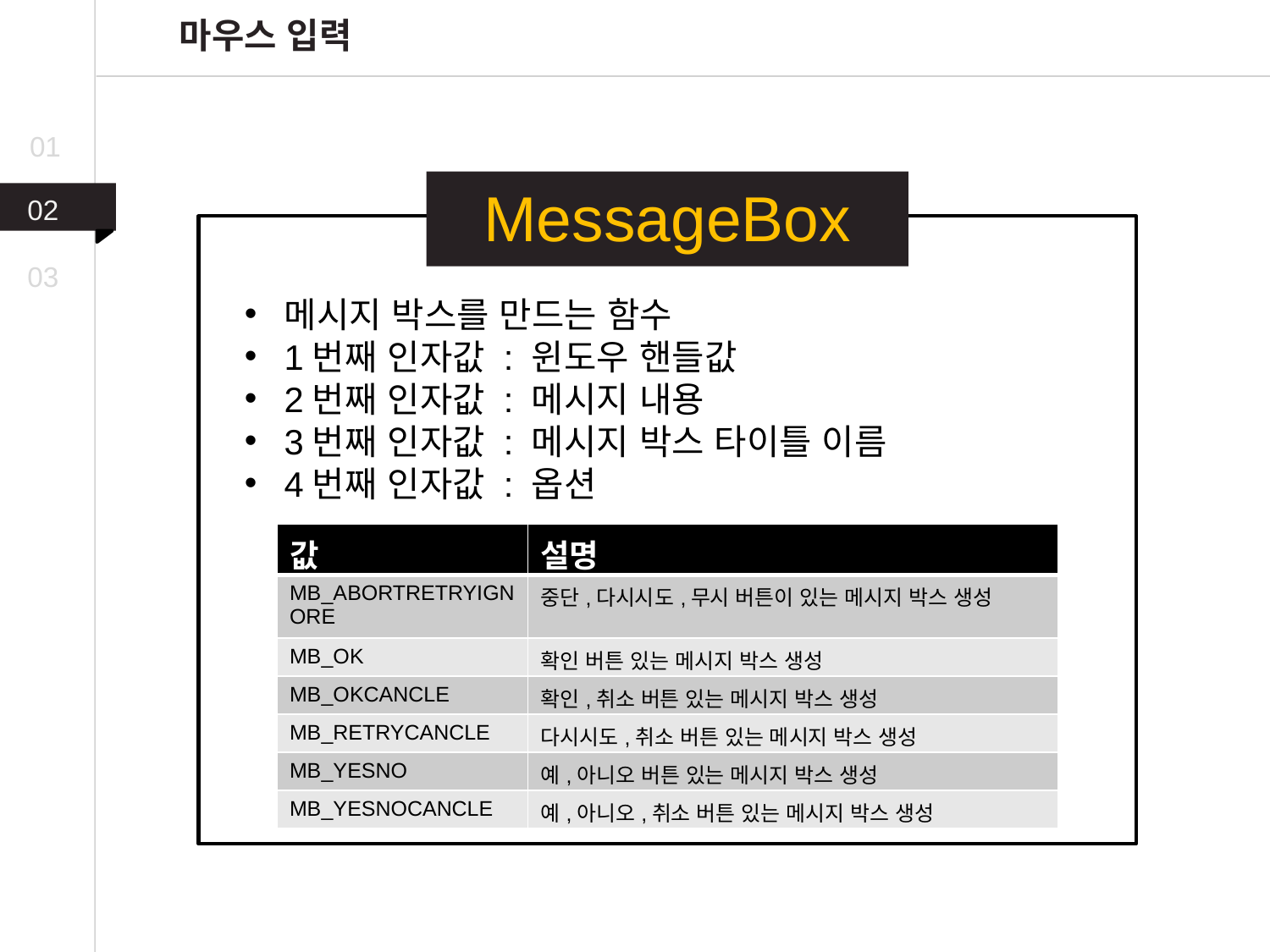

마우스 입력
01
MessageBox

02

03
메시지 박스를 만드는 함수
1번째 인자값 : 윈도우 핸들값
2번째 인자값 : 메시지 내용
3번째 인자값 : 메시지 박스 타이틀 이름
4번째 인자값 : 옵션

| 값 | 설명 |
| --- | --- |
| MB\_ABORTRETRYIGNORE | 중단,다시시도,무시 버튼이 있는 메시지 박스 생성 |
| MB\_OK | 확인 버튼 있는 메시지 박스 생성 |
| MB\_OKCANCLE | 확인,취소 버튼 있는 메시지 박스 생성 |
| MB\_RETRYCANCLE | 다시시도,취소 버튼 있는 메시지 박스 생성 |
| MB\_YESNO | 예,아니오 버튼 있는 메시지 박스 생성 |
| MB\_YESNOCANCLE | 예,아니오,취소 버튼 있는 메시지 박스 생성 |